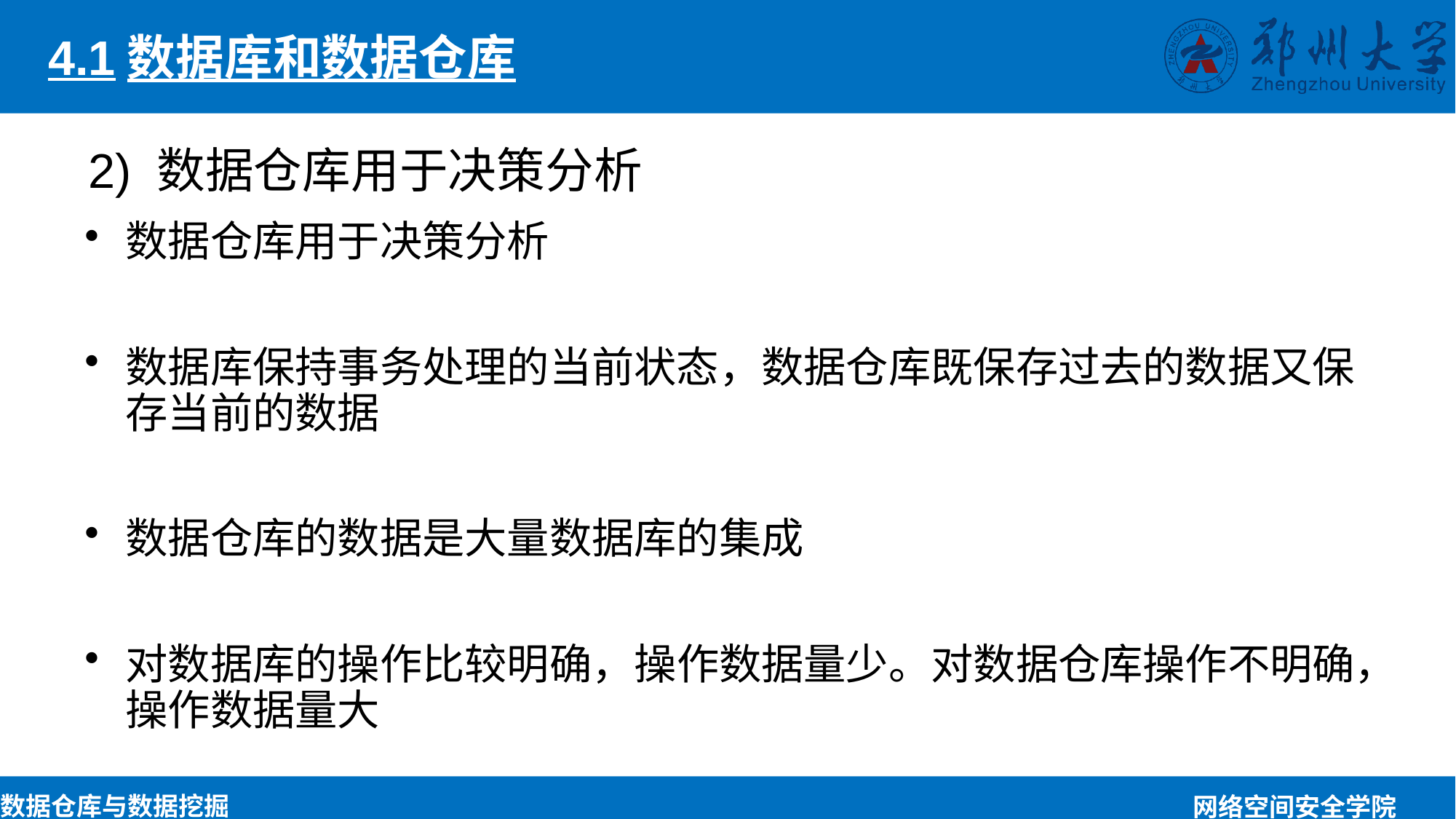

4.1数据库和数据仓库
2) 数据仓库用于决策分析
数据仓库用于决策分析

数据库保持事务处理的当前状态，数据仓库既保存过去的数据又保存当前的数据

数据仓库的数据是大量数据库的集成

对数据库的操作比较明确，操作数据量少。对数据仓库操作不明确，操作数据量大